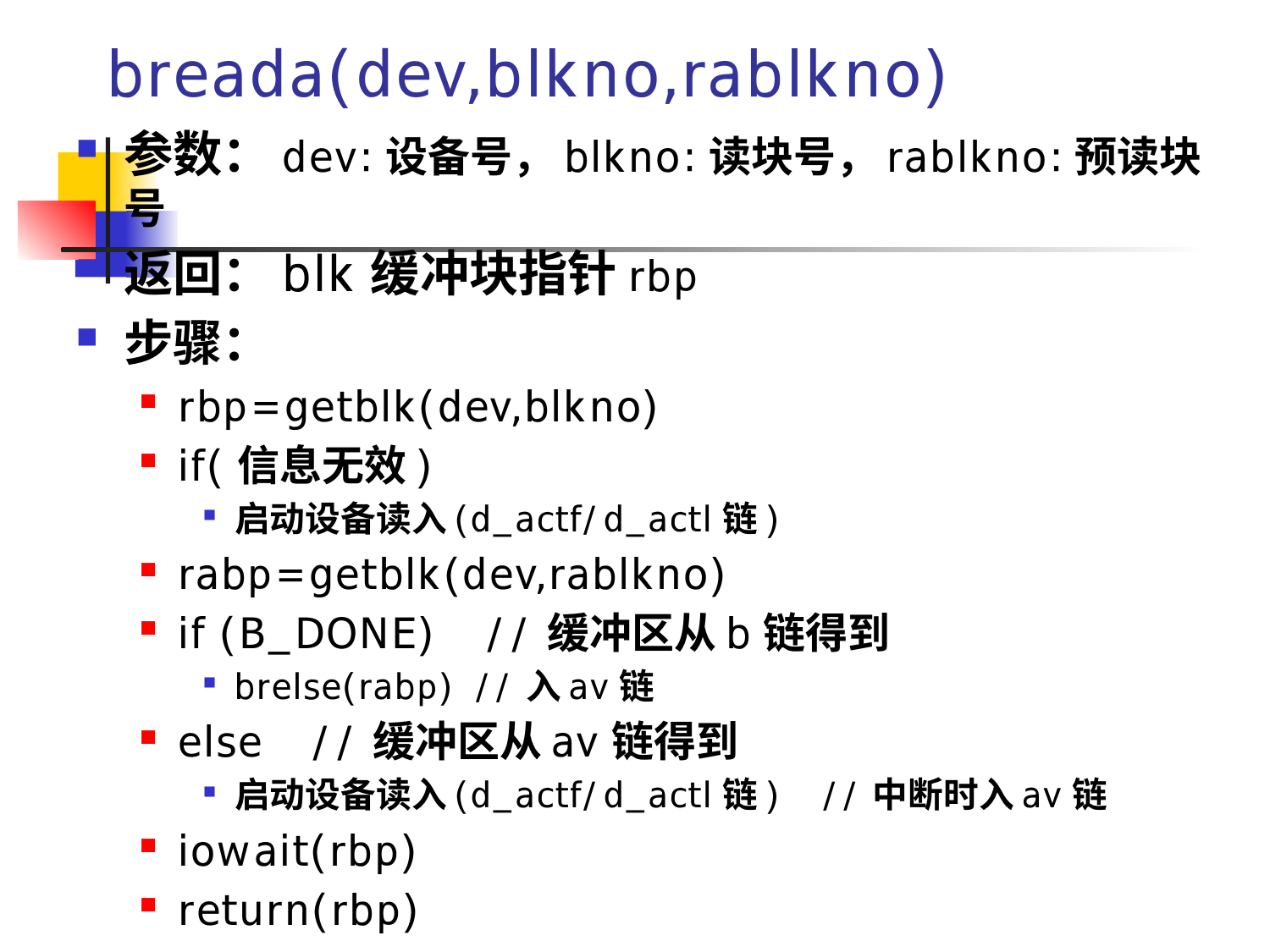

# breada(dev,blkno,rablkno)
参数：dev:设备号，blkno:读块号，rablkno:预读块号
返回：blk缓冲块指针rbp
步骤：
rbp=getblk(dev,blkno)
if(信息无效)
启动设备读入(d_actf/d_actl链)
rabp=getblk(dev,rablkno)
if (B_DONE)    //缓冲区从b链得到
brelse(rabp)  //入av链
else    //缓冲区从av链得到
启动设备读入(d_actf/d_actl链)    //中断时入av链
iowait(rbp)
return(rbp)